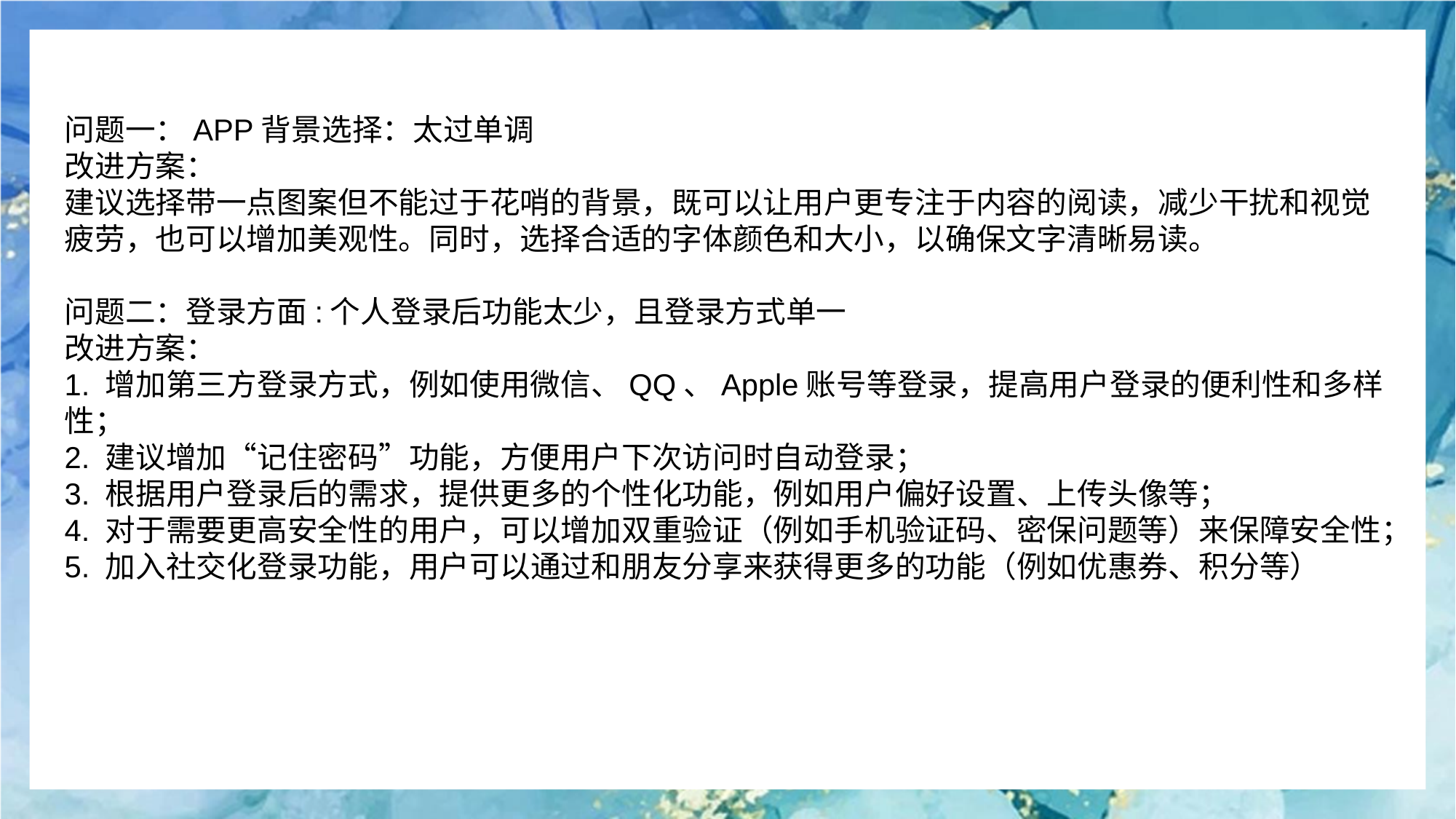

问题一：APP背景选择：太过单调
改进方案：
建议选择带一点图案但不能过于花哨的背景，既可以让用户更专注于内容的阅读，减少干扰和视觉疲劳，也可以增加美观性。同时，选择合适的字体颜色和大小，以确保文字清晰易读。

问题二：登录方面:个人登录后功能太少，且登录方式单一
改进方案：
1. 增加第三方登录方式，例如使用微信、QQ、Apple账号等登录，提高用户登录的便利性和多样性；
2. 建议增加“记住密码”功能，方便用户下次访问时自动登录；
3. 根据用户登录后的需求，提供更多的个性化功能，例如用户偏好设置、上传头像等；
4. 对于需要更高安全性的用户，可以增加双重验证（例如手机验证码、密保问题等）来保障安全性；
5. 加入社交化登录功能，用户可以通过和朋友分享来获得更多的功能（例如优惠券、积分等）